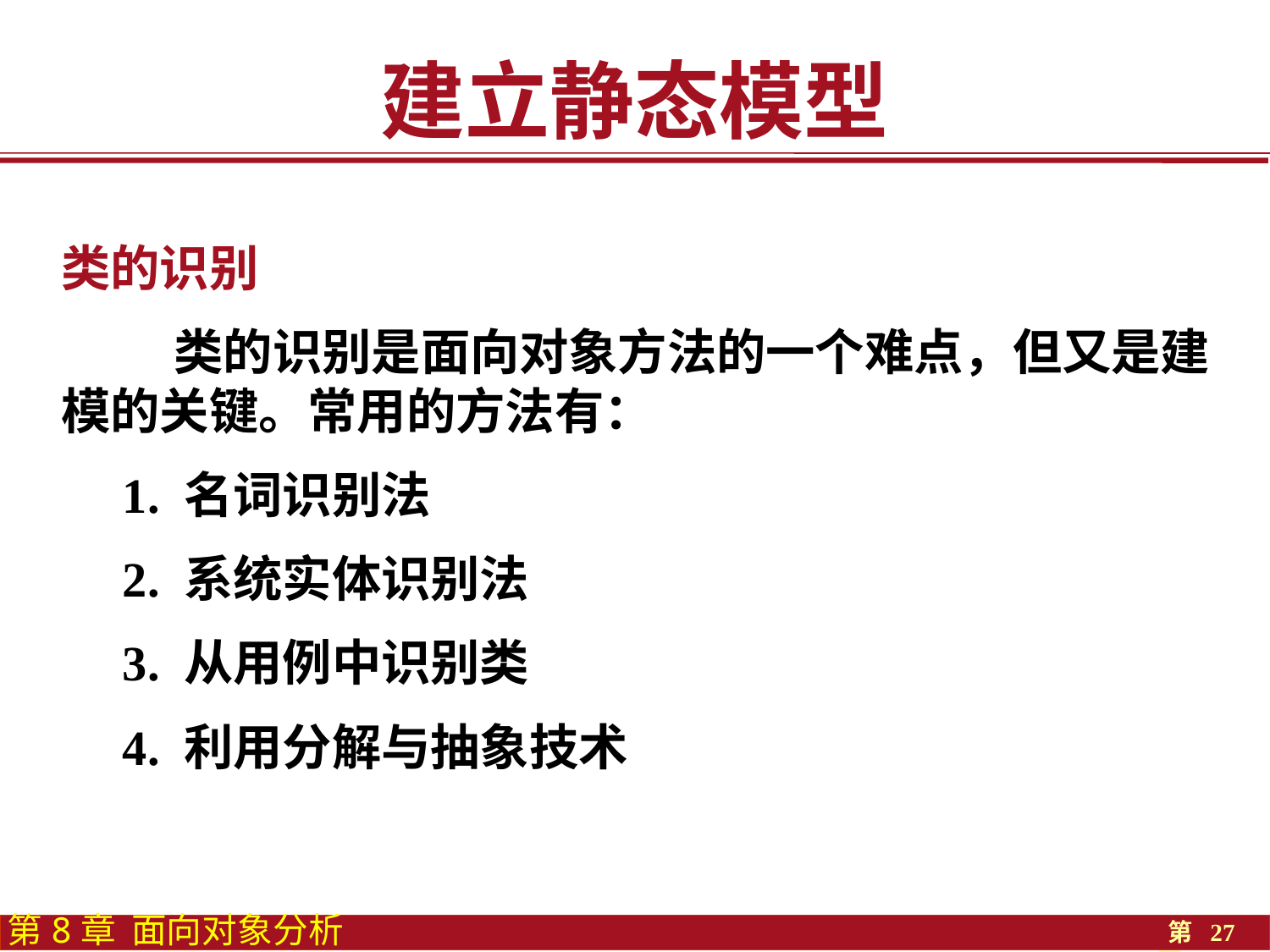

建立静态模型
类的识别
         类的识别是面向对象方法的一个难点，但又是建模的关键。常用的方法有：
     1. 名词识别法
     2. 系统实体识别法
     3. 从用例中识别类
     4. 利用分解与抽象技术